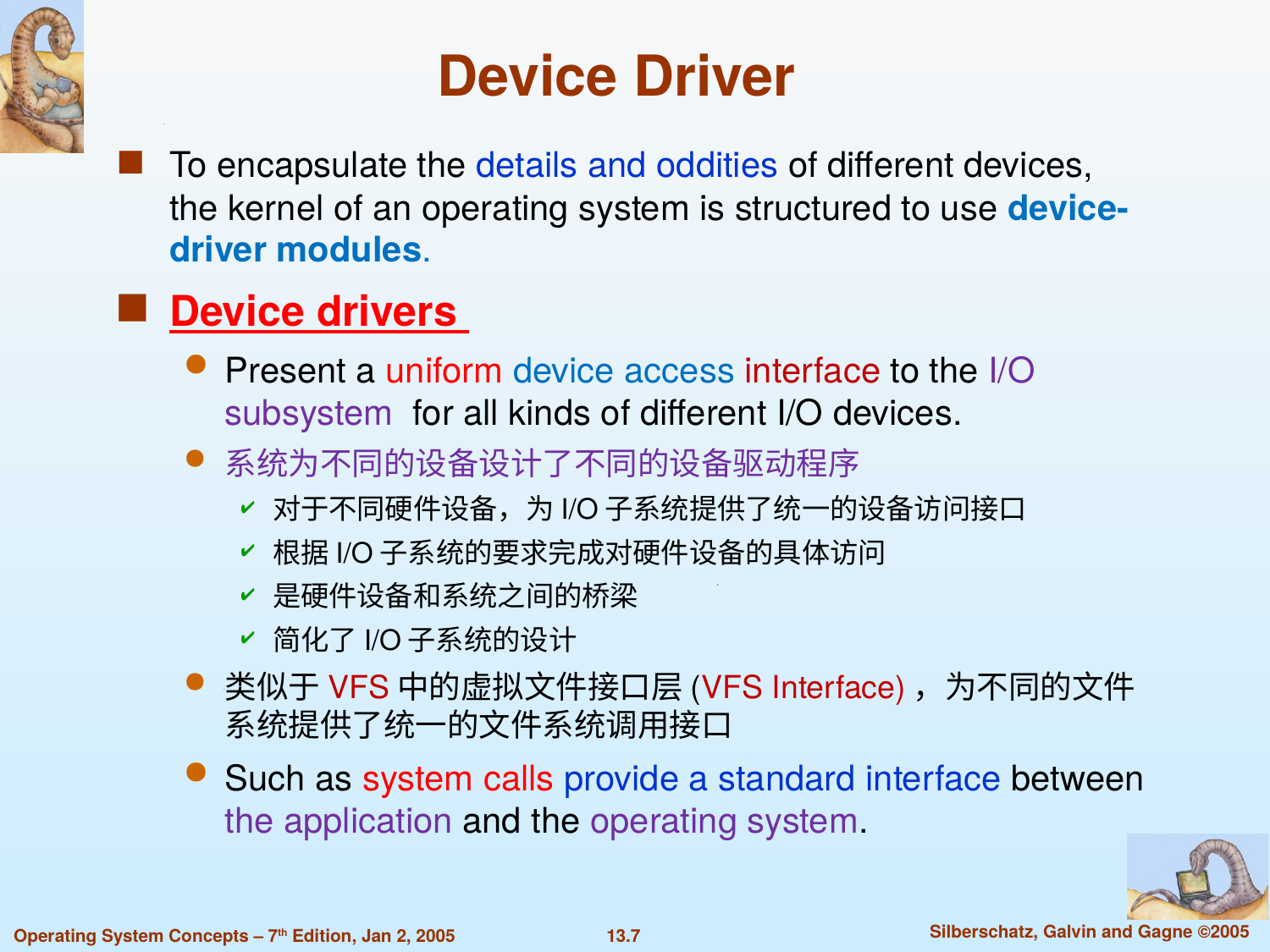

Device Driver
To encapsulate the details and oddities of different devices, the kernel of an operating system is structured to use device-driver modules.
Device drivers
Present a uniform device access interface to the I/O subsystem  for all kinds of different I/O devices.
系统为不同的设备设计了不同的设备驱动程序
对于不同硬件设备，为I/O子系统提供了统一的设备访问接口
根据I/O子系统的要求完成对硬件设备的具体访问
是硬件设备和系统之间的桥梁
简化了I/O子系统的设计
类似于VFS中的虚拟文件接口层(VFS Interface)，为不同的文件系统提供了统一的文件系统调用接口
Such as system calls provide a standard interface between the application and the operating system.